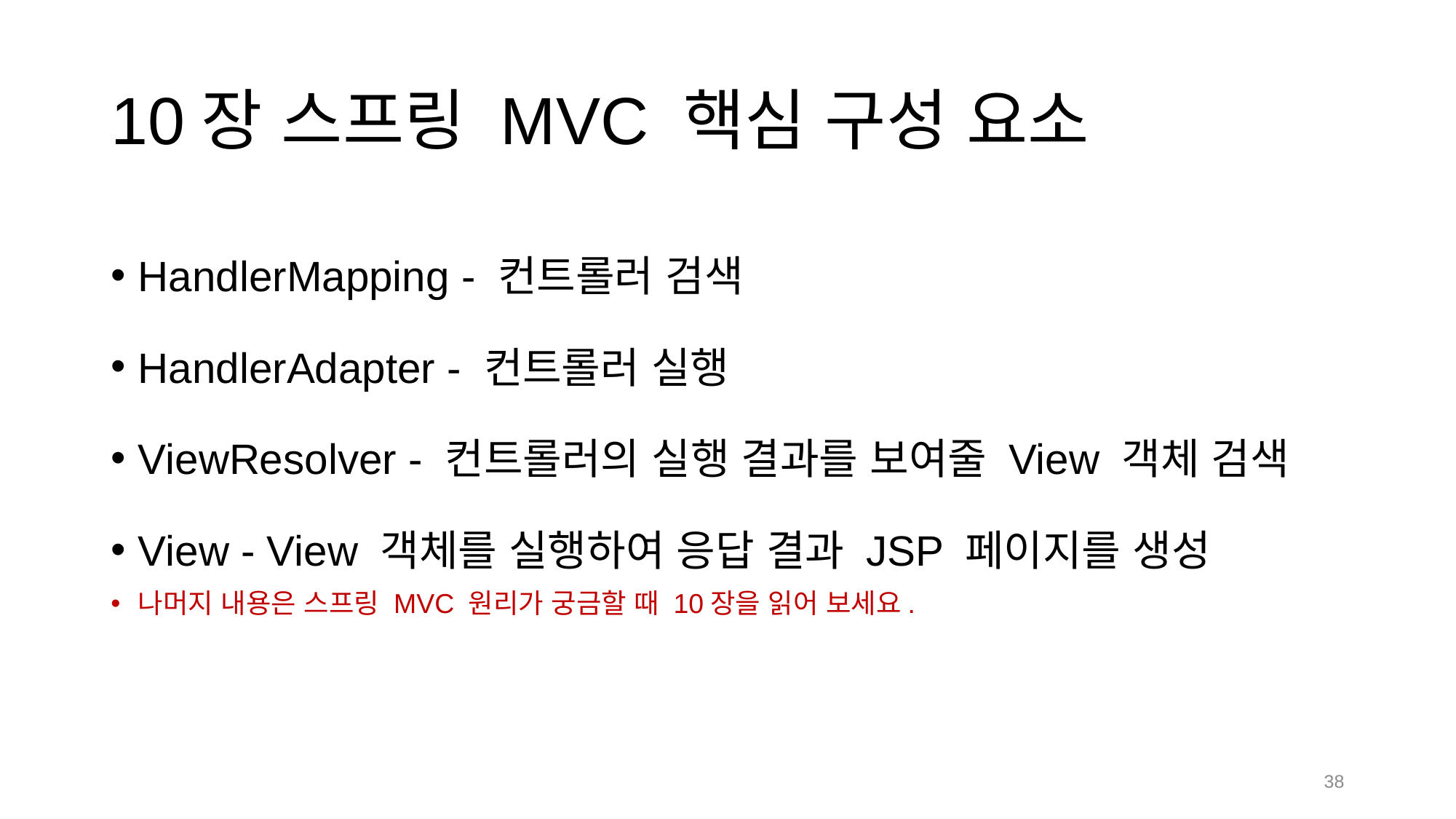

# 10장 스프링 MVC 핵심 구성 요소
HandlerMapping - 컨트롤러 검색
HandlerAdapter - 컨트롤러 실행
ViewResolver - 컨트롤러의 실행 결과를 보여줄 View 객체 검색
View - View 객체를 실행하여 응답 결과 JSP 페이지를 생성
나머지 내용은 스프링 MVC 원리가 궁금할 때 10장을 읽어 보세요.
38